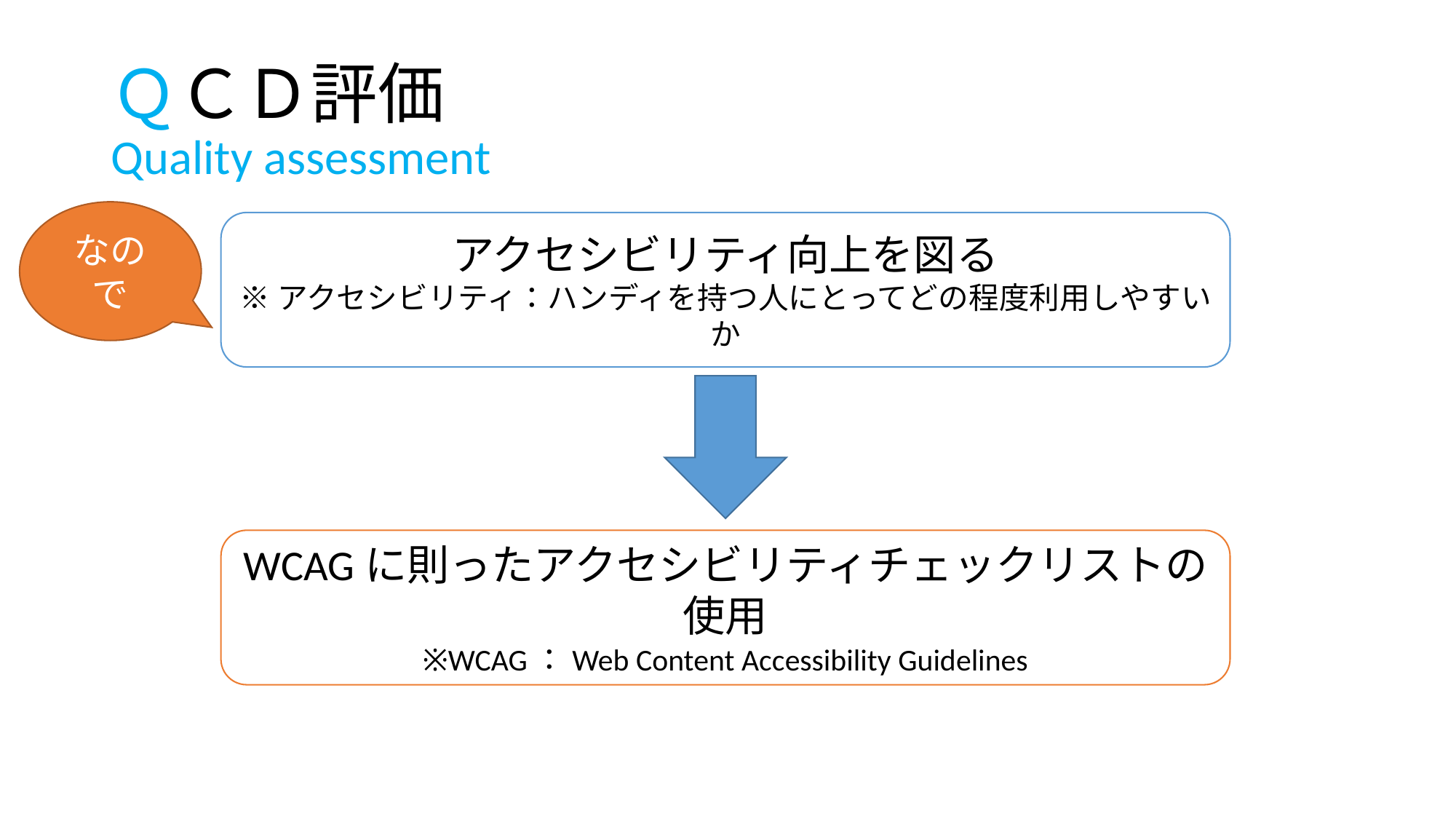

# ＱＣＤ評価 Quality assessment
なので
アクセシビリティ向上を図る
※アクセシビリティ：ハンディを持つ人にとってどの程度利用しやすいか

WCAGに則ったアクセシビリティチェックリストの使用
※WCAG：Web Content Accessibility Guidelines